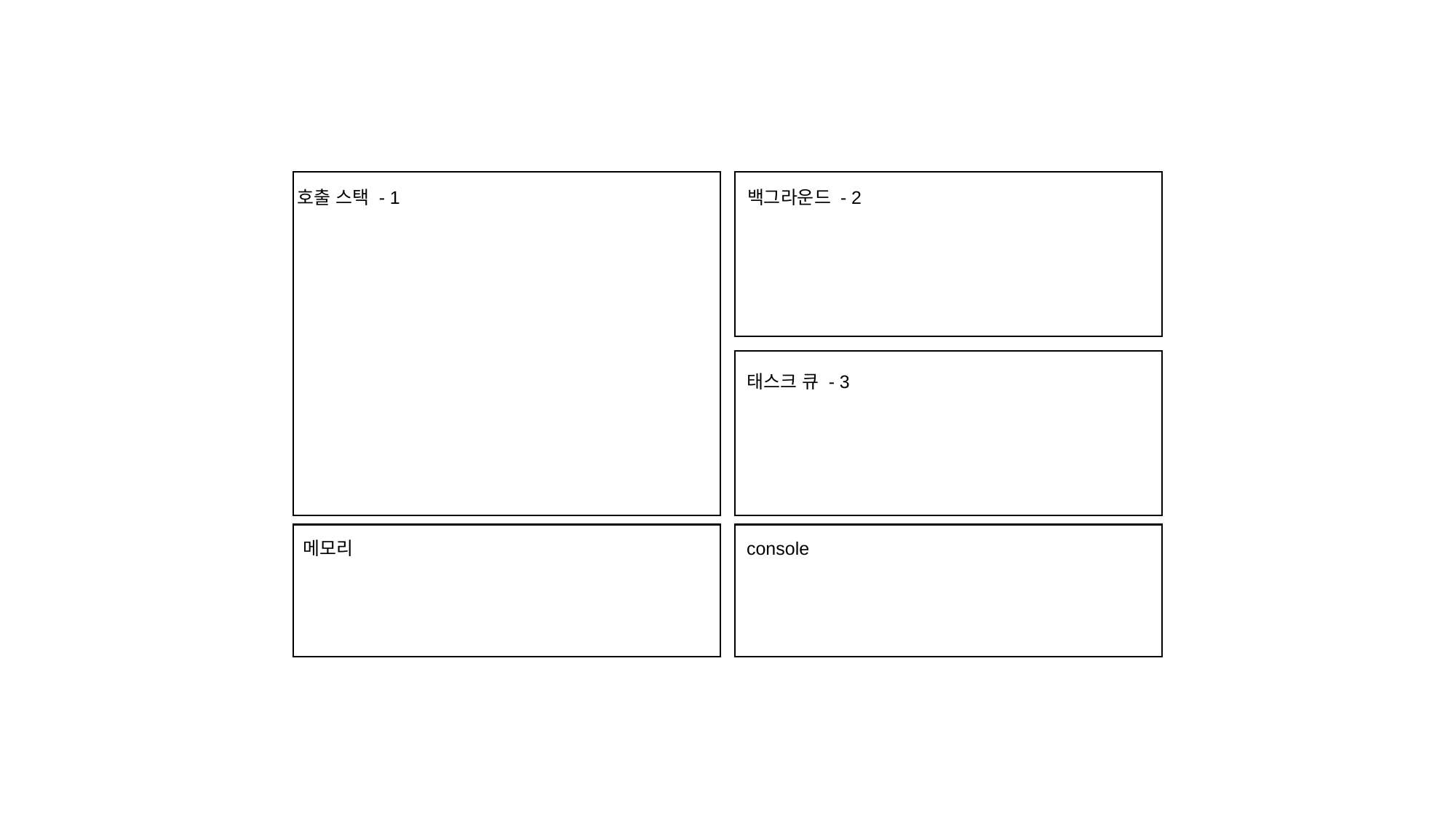

백그라운드 - 2
호출 스택 - 1

태스크 큐 - 3

메모리
console